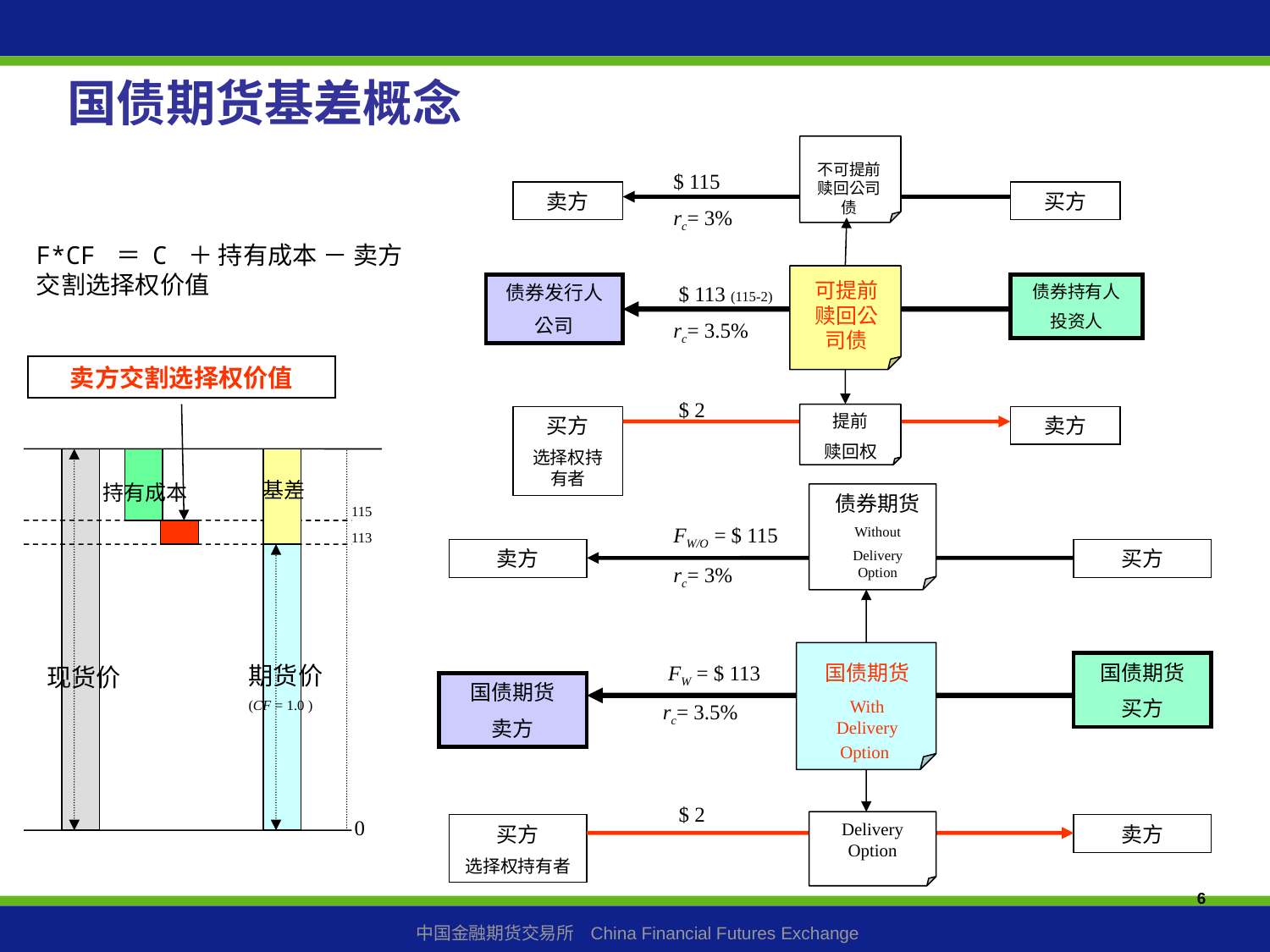

国债期货基差概念

不可提前赎回公司债
$ 115
rc= 3%
卖方
买方

F*CF ＝ C ＋ 持有成本 － 卖方交割选择权价值

可提前赎回公司债
债券发行人
公司
 $ 113 (115-2)
rc= 3.5%
债券持有人
投资人

卖方交割选择权价值

基差
持有成本
115

113

期货价
(CF = 1.0 )
现货价

0

 $ 2

提前
赎回权
买方
选择权持有者
卖方

债券期货
Without
Delivery Option
FW/O = $ 115
rc= 3%
卖方
买方

 FW = $ 113
rc= 3.5%
国债期货
With Delivery Option
国债期货
买方
国债期货
卖方

 $ 2

Delivery Option
买方
选择权持有者
卖方

6